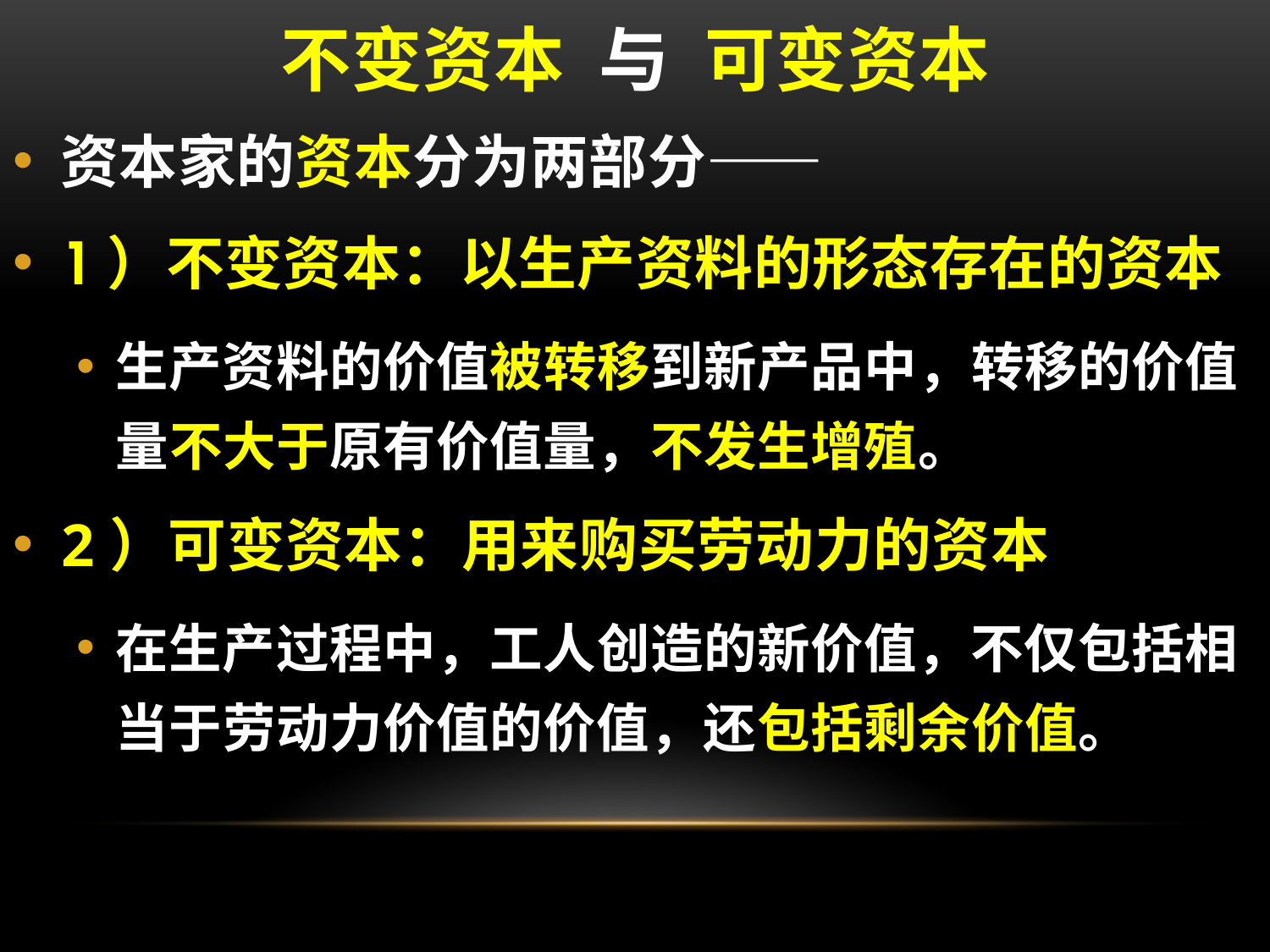

# 不变资本  与  可变资本
资本家的资本分为两部分——
1）不变资本：以生产资料的形态存在的资本
生产资料的价值被转移到新产品中，转移的价值量不大于原有价值量，不发生增殖。
2）可变资本：用来购买劳动力的资本
在生产过程中，工人创造的新价值，不仅包括相当于劳动力价值的价值，还包括剩余价值。